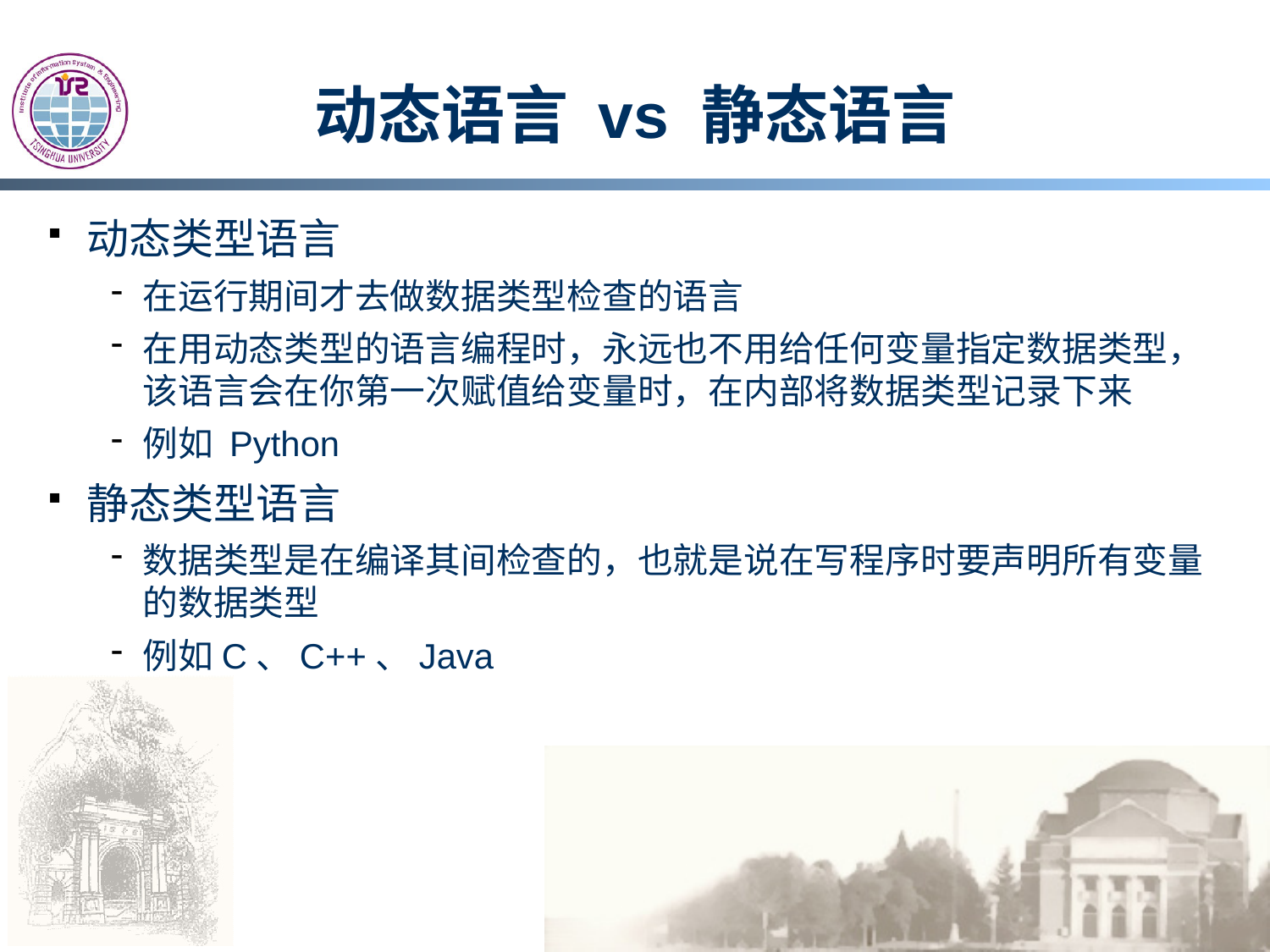

# 动态语言 vs 静态语言
动态类型语言
在运行期间才去做数据类型检查的语言
在用动态类型的语言编程时，永远也不用给任何变量指定数据类型，该语言会在你第一次赋值给变量时，在内部将数据类型记录下来
例如 Python
静态类型语言
数据类型是在编译其间检查的，也就是说在写程序时要声明所有变量的数据类型
例如C、C++、Java